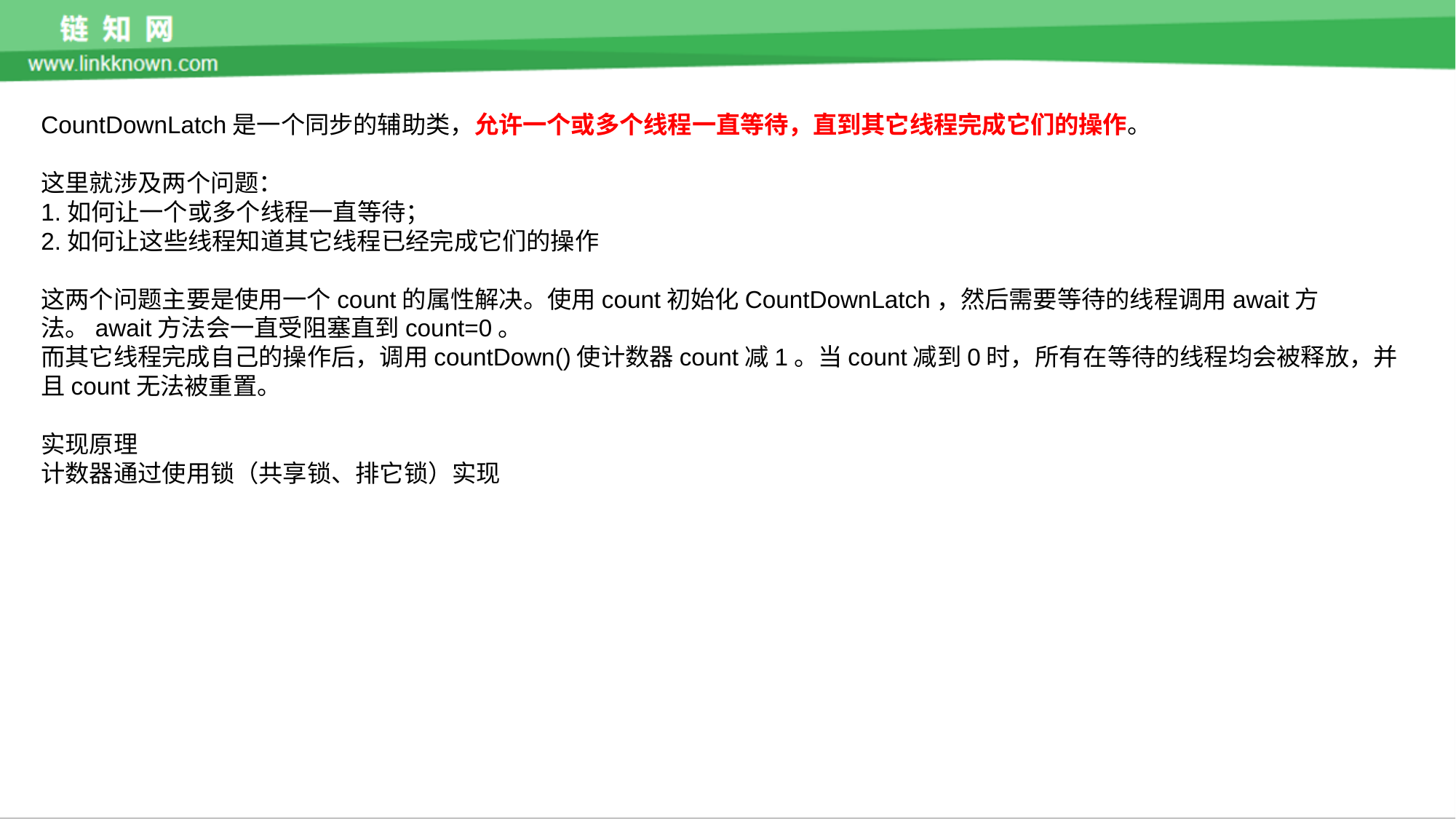

CountDownLatch是一个同步的辅助类，允许一个或多个线程一直等待，直到其它线程完成它们的操作。

这里就涉及两个问题：
1.如何让一个或多个线程一直等待；
2.如何让这些线程知道其它线程已经完成它们的操作

这两个问题主要是使用一个count的属性解决。使用count初始化CountDownLatch，然后需要等待的线程调用await方法。await方法会一直受阻塞直到count=0。
而其它线程完成自己的操作后，调用countDown()使计数器count减1。当count减到0时，所有在等待的线程均会被释放，并且count无法被重置。

实现原理
计数器通过使用锁（共享锁、排它锁）实现